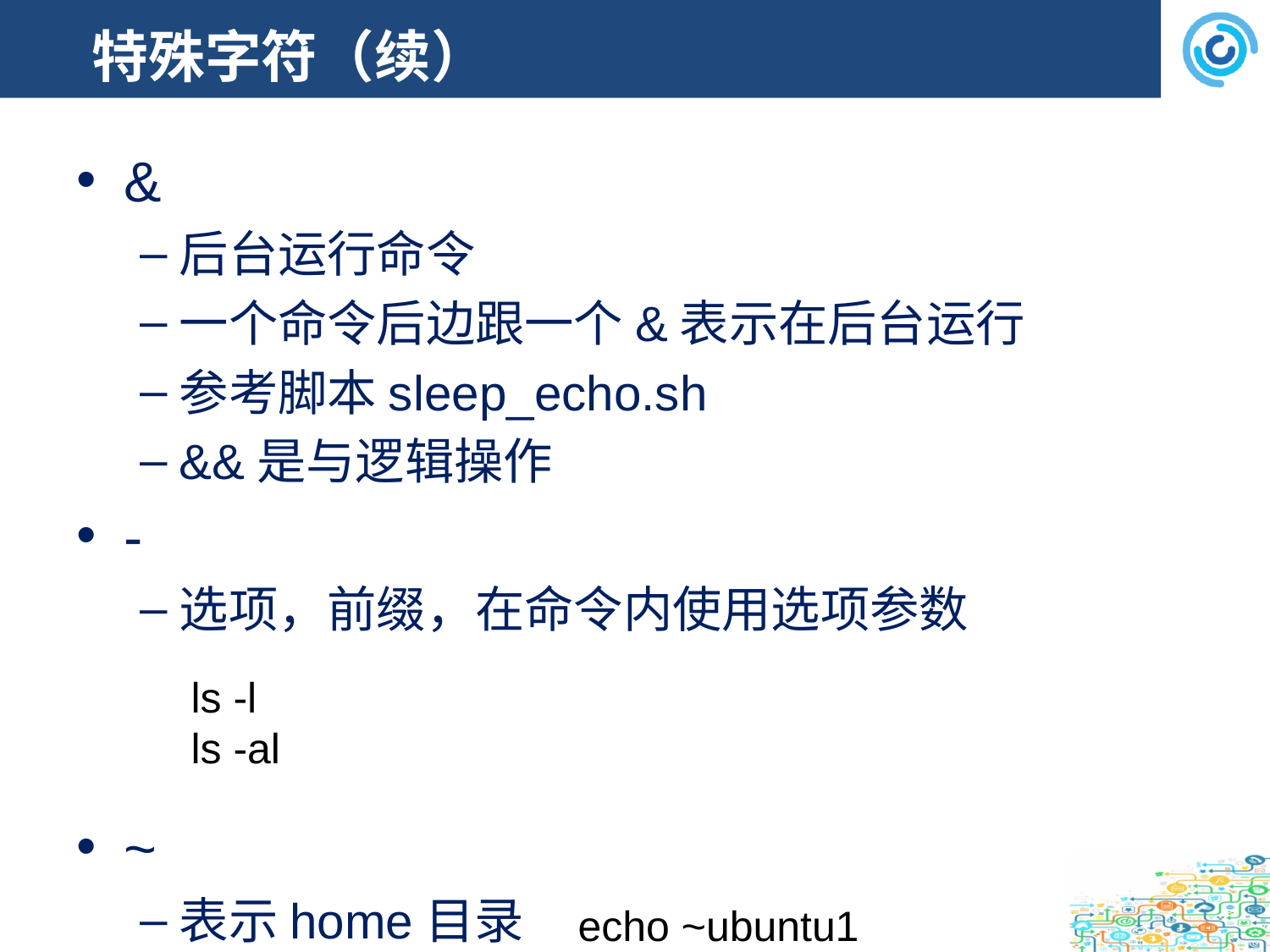

# 特殊字符（续）
&
后台运行命令
一个命令后边跟一个&表示在后台运行
参考脚本sleep_echo.sh
&&是与逻辑操作
-
选项，前缀，在命令内使用选项参数

~
表示home目录
ls -l
ls -al
echo ~ubuntu1